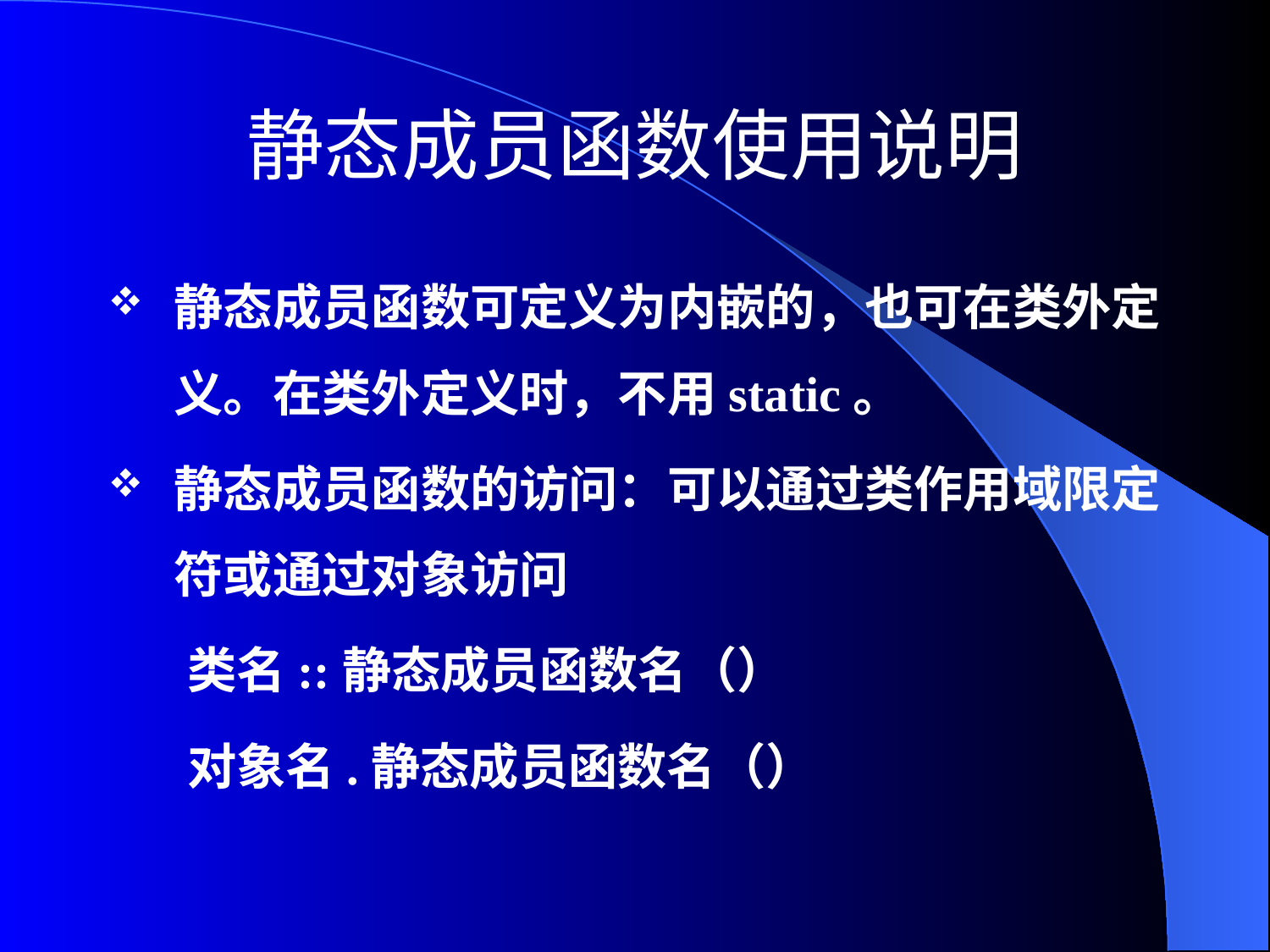

# 静态成员函数使用说明
静态成员函数可定义为内嵌的，也可在类外定义。在类外定义时，不用static。
静态成员函数的访问：可以通过类作用域限定符或通过对象访问
      类名::静态成员函数名（）
      对象名.静态成员函数名（）